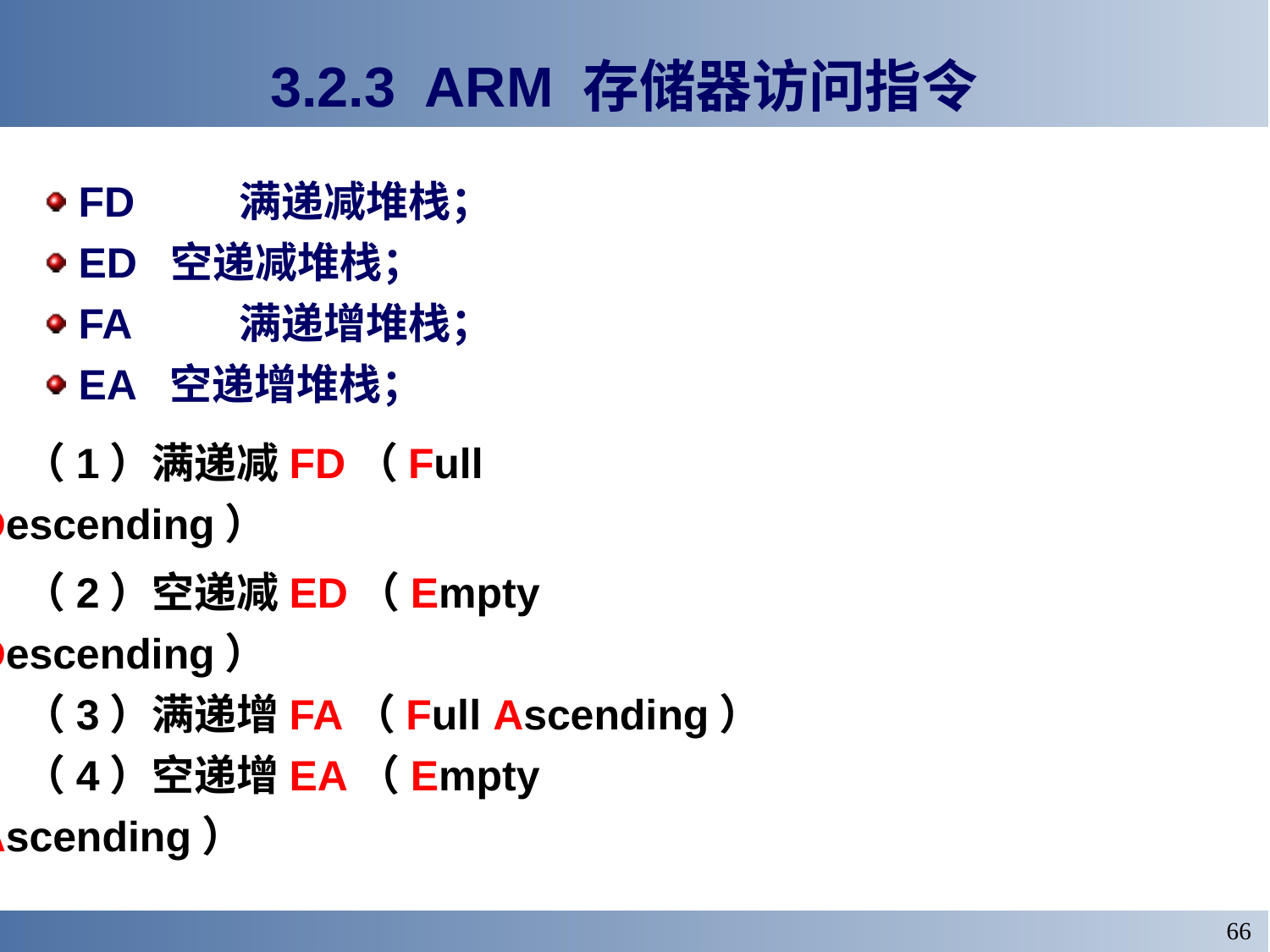

# 3.2.3  ARM 存储器访问指令
FD	  满递减堆栈；
ED  空递减堆栈；
FA	  满递增堆栈；
EA  空递增堆栈；
    （1）满递减FD（Full Descending）

    （2）空递减ED（Empty Descending）
    （3）满递增FA（Full Ascending）
    （4）空递增EA（Empty Ascending）